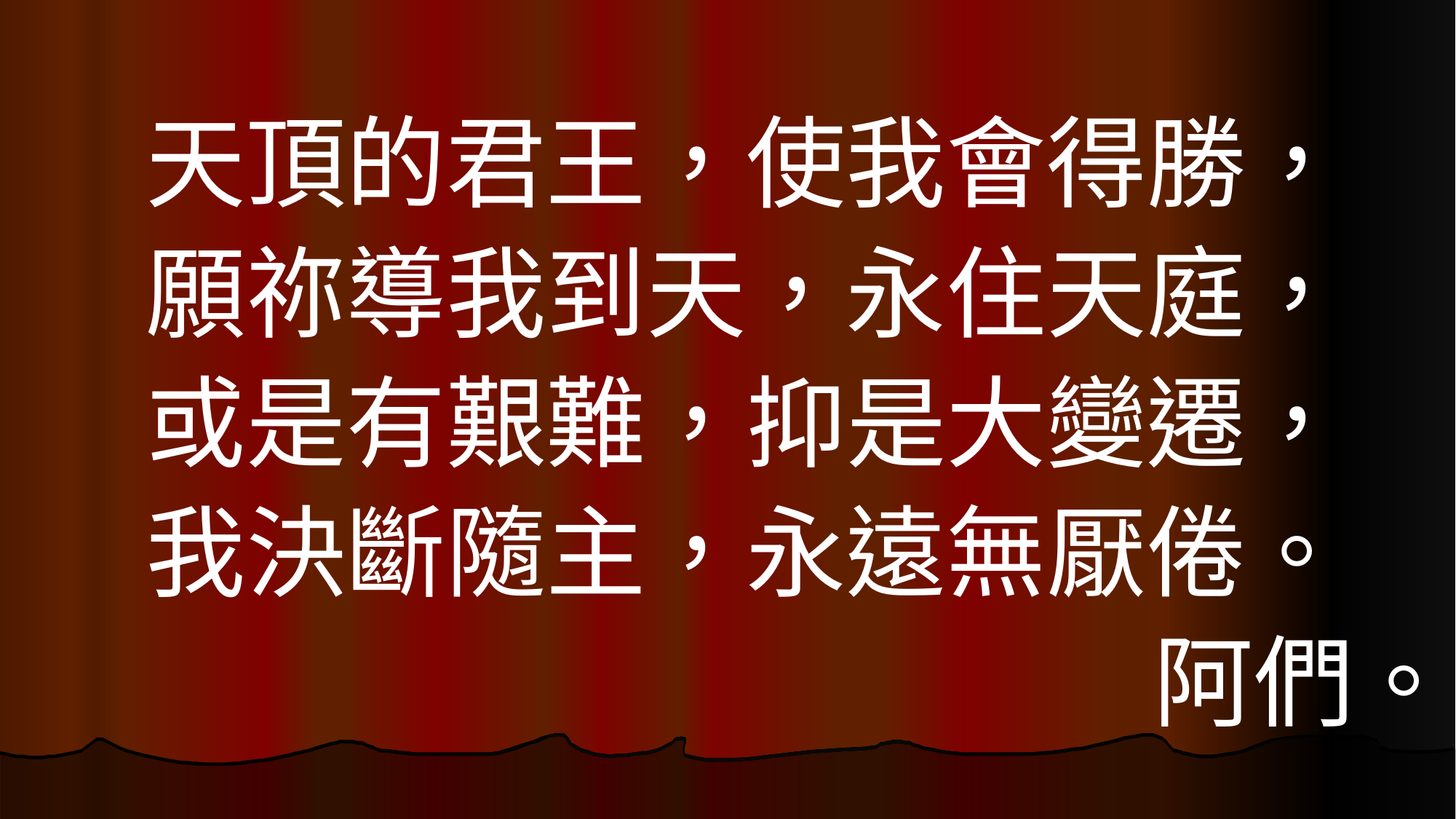

天頂的君王，使我會得勝，
願祢導我到天，永住天庭，
或是有艱難，抑是大變遷，
我決斷隨主，永遠無厭倦。
阿們。